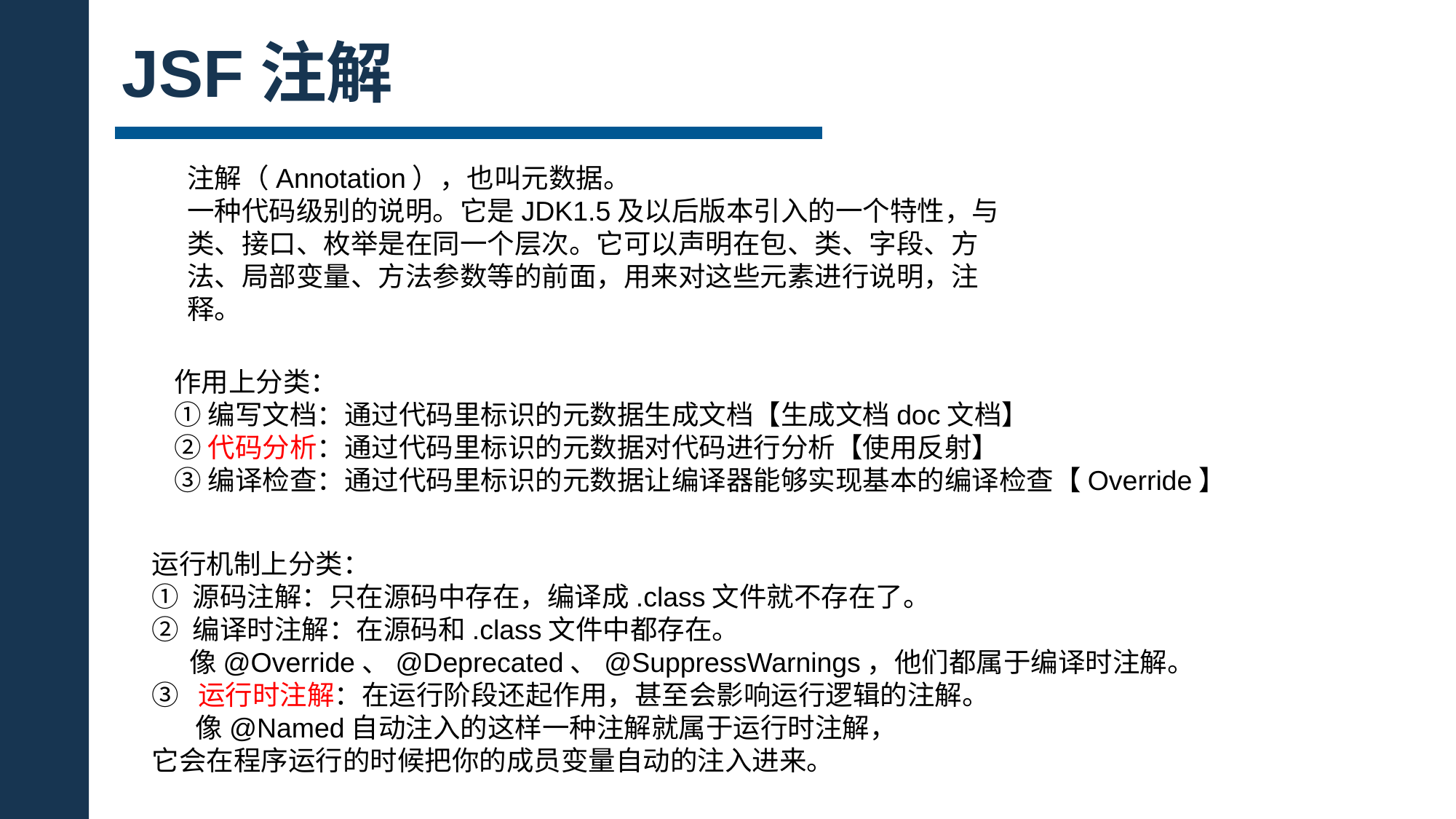

JSF注解
注解（Annotation），也叫元数据。
一种代码级别的说明。它是JDK1.5及以后版本引入的一个特性，与类、接口、枚举是在同一个层次。它可以声明在包、类、字段、方法、局部变量、方法参数等的前面，用来对这些元素进行说明，注释。
作用上分类：
①编写文档：通过代码里标识的元数据生成文档【生成文档doc文档】
②代码分析：通过代码里标识的元数据对代码进行分析【使用反射】
③编译检查：通过代码里标识的元数据让编译器能够实现基本的编译检查【Override】

运行机制上分类：
源码注解：只在源码中存在，编译成.class文件就不存在了。
编译时注解：在源码和.class文件中都存在。
     像@Override、@Deprecated、@SuppressWarnings，他们都属于编译时注解。
③  运行时注解：在运行阶段还起作用，甚至会影响运行逻辑的注解。
      像@Named自动注入的这样一种注解就属于运行时注解，
它会在程序运行的时候把你的成员变量自动的注入进来。